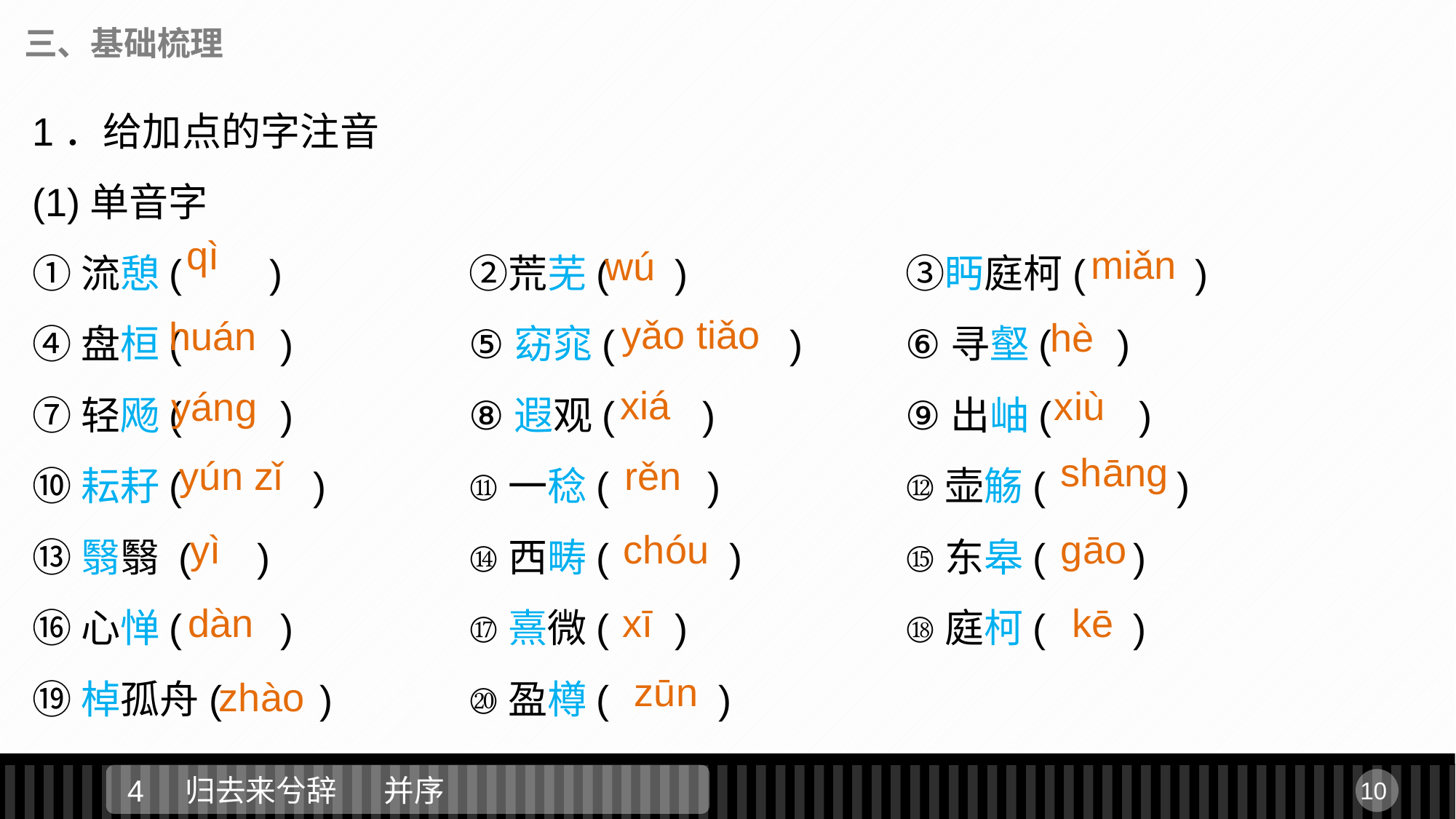

三、基础梳理
1．给加点的字注音
(1)单音字
①流憩(        )　　　	②荒芜(      )　　　	③眄庭柯(          )
④盘桓(         )  		⑤窈窕(                )  	⑥寻壑(      )
⑦轻飏(         )  		⑧遐观(        ) 	 	⑨出岫(        )
⑩耘耔(            )  		⑪一稔(         )  		⑫壶觞(            )
⑬翳翳 (      )  		⑭西畴(           )  		⑮东皋(        )
⑯心惮(         )  		⑰熹微(      )  		⑱庭柯(        )
⑲棹孤舟(         )  		⑳盈樽(          )
qì
miǎn
wú
yǎo tiǎo
huán
hè
xiá
xiù
yánɡ
shānɡ
yún zǐ
rěn
chóu
yì
ɡāo
dàn
xī
kē
zūn
zhào